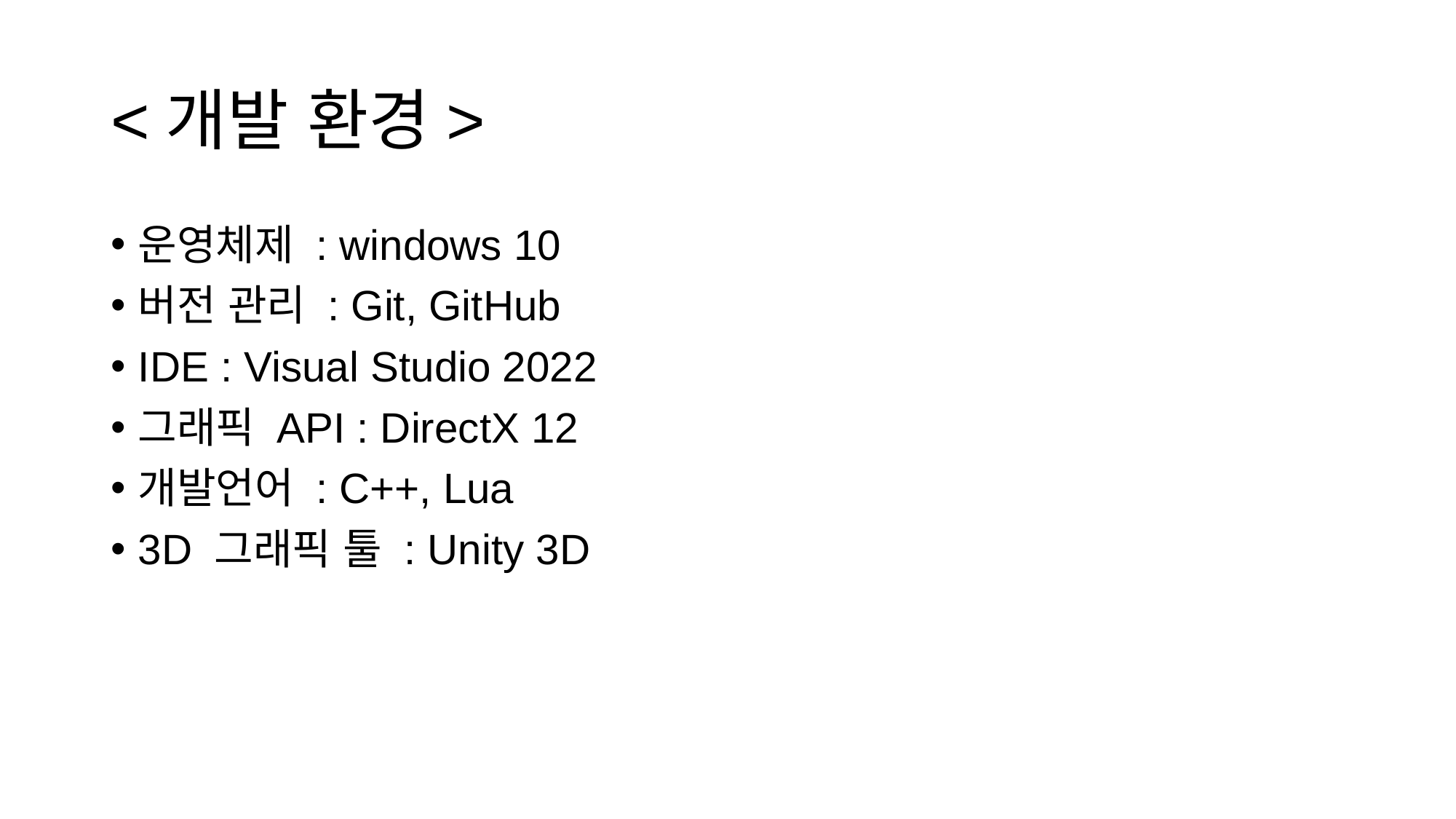

# <개발 환경>
운영체제 : windows 10
버전 관리 : Git, GitHub
IDE : Visual Studio 2022
그래픽 API : DirectX 12
개발언어 : C++, Lua
3D 그래픽 툴 : Unity 3D